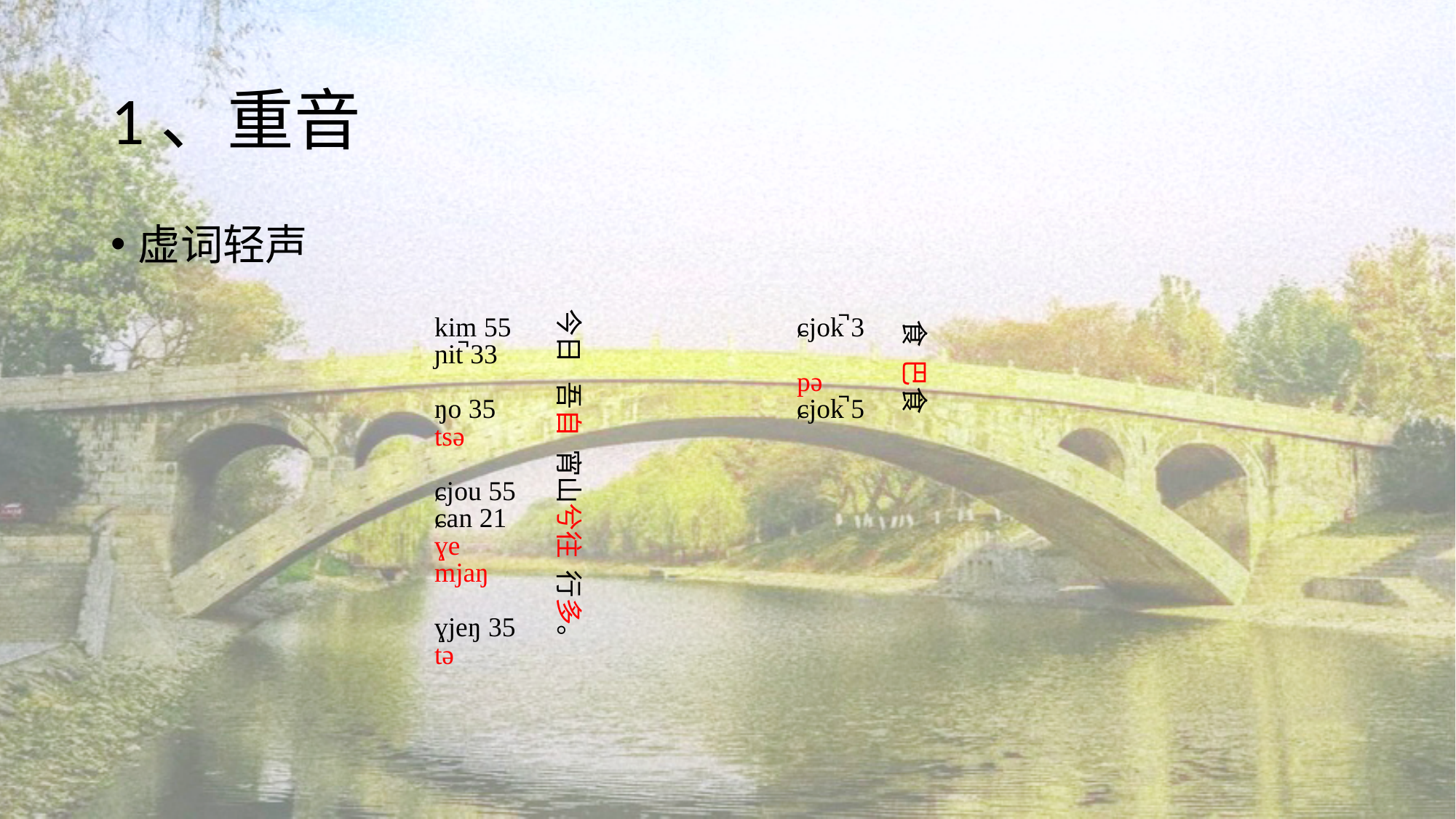

# 1、重音
虚词轻声
今日   吾自  宵山兮往  行多。
kim 55
ɲit̚ 33

ŋo 35
tsə

ɕjou 55
ɕan 21
ɣe
mjaŋ

ɣjeŋ 35
tə
ɕjok̚ 3

pə
ɕjok̚ 5
食  巴食